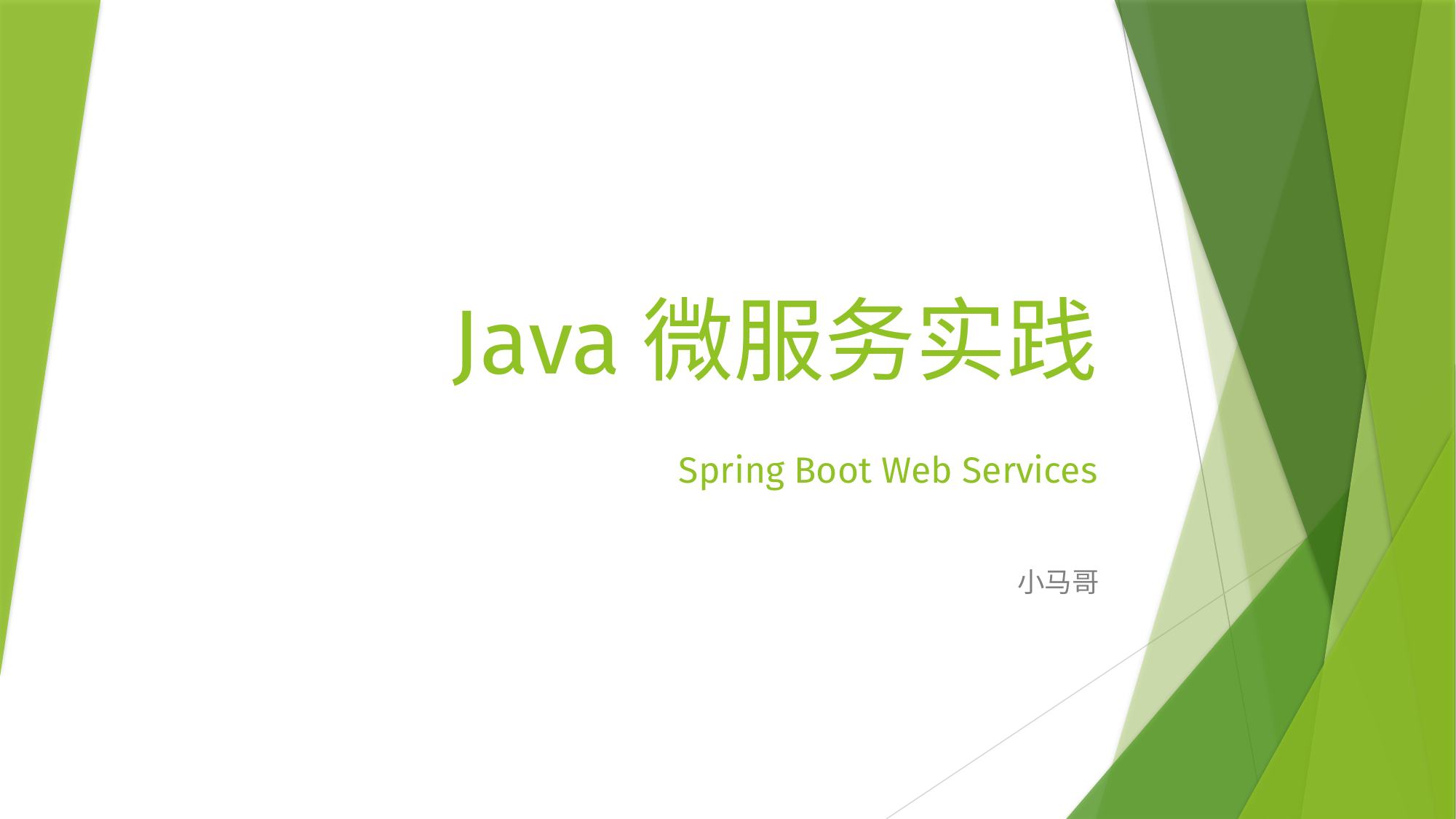

# Java微服务实践 Spring Boot Web Services
小马哥